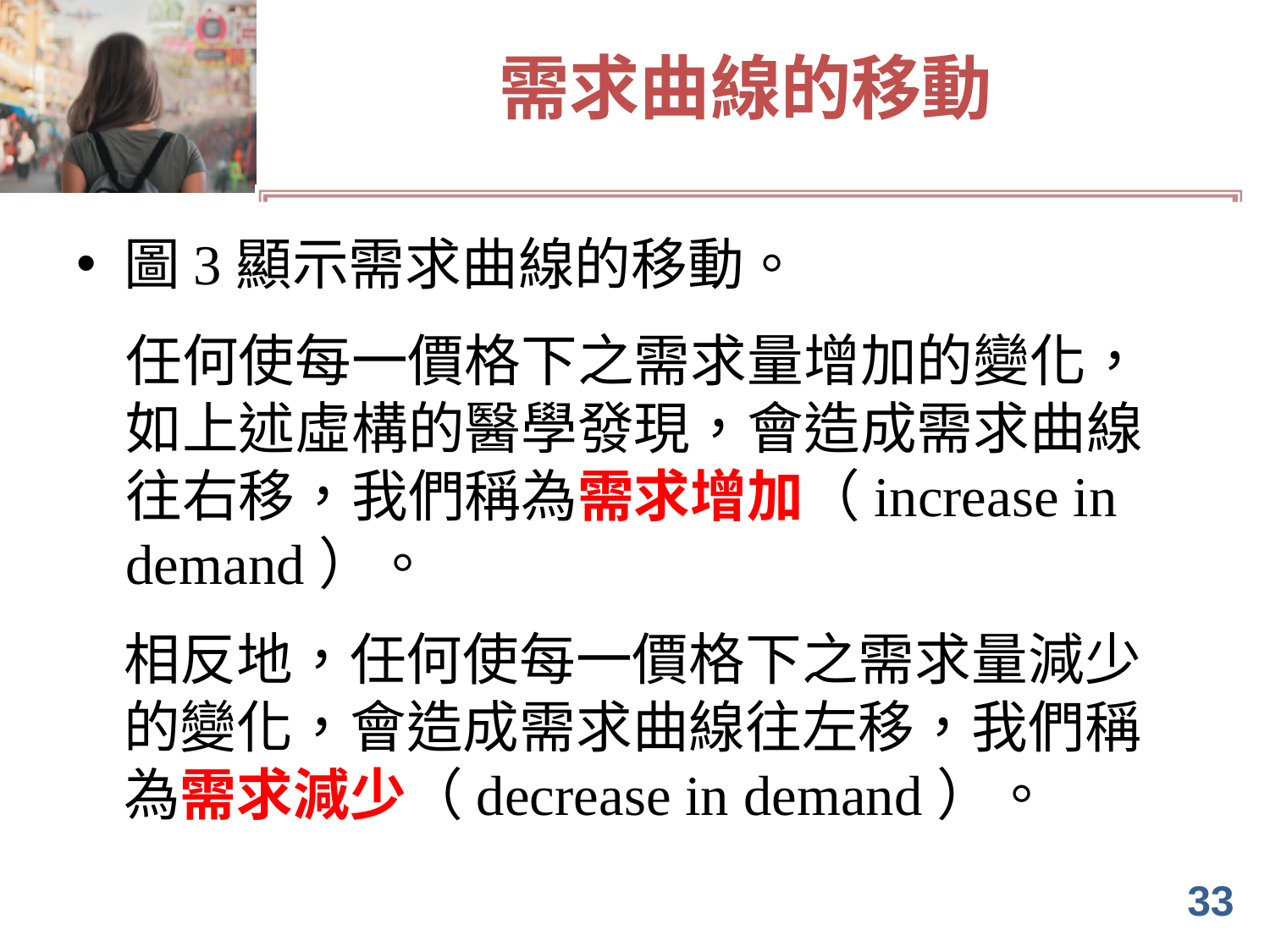

# 需求曲線的移動
圖3顯示需求曲線的移動。

	任何使每一價格下之需求量增加的變化，如上述虛構的醫學發現，會造成需求曲線往右移，我們稱為需求增加（increase in demand）。

	相反地，任何使每一價格下之需求量減少的變化，會造成需求曲線往左移，我們稱為需求減少（decrease in demand）。
33